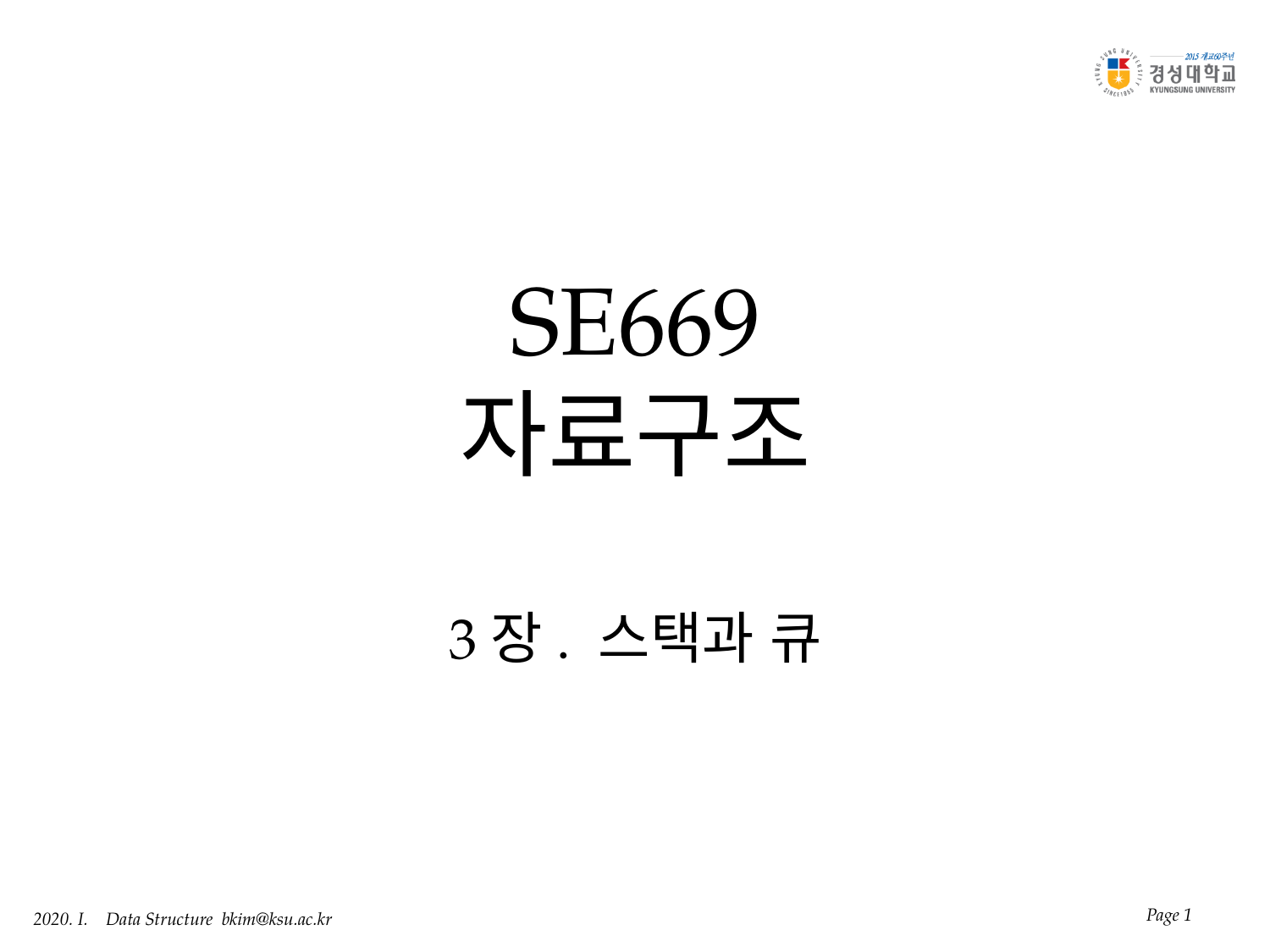

# SE669 자료구조 3장. 스택과 큐
Page 1